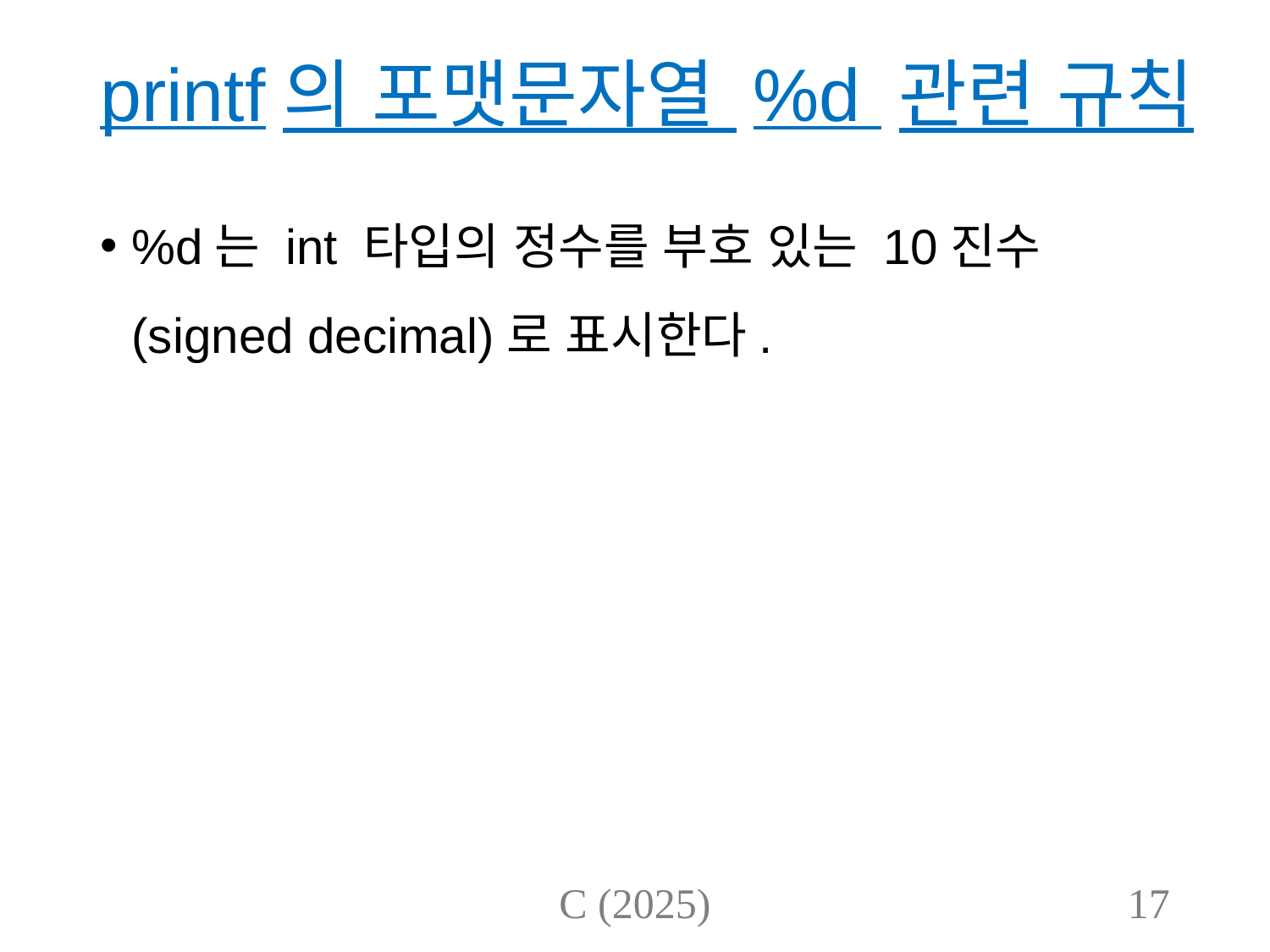

# printf의 포맷문자열 %d 관련 규칙
%d는 int 타입의 정수를 부호 있는 10진수 (signed decimal)로 표시한다.
C (2025)
17